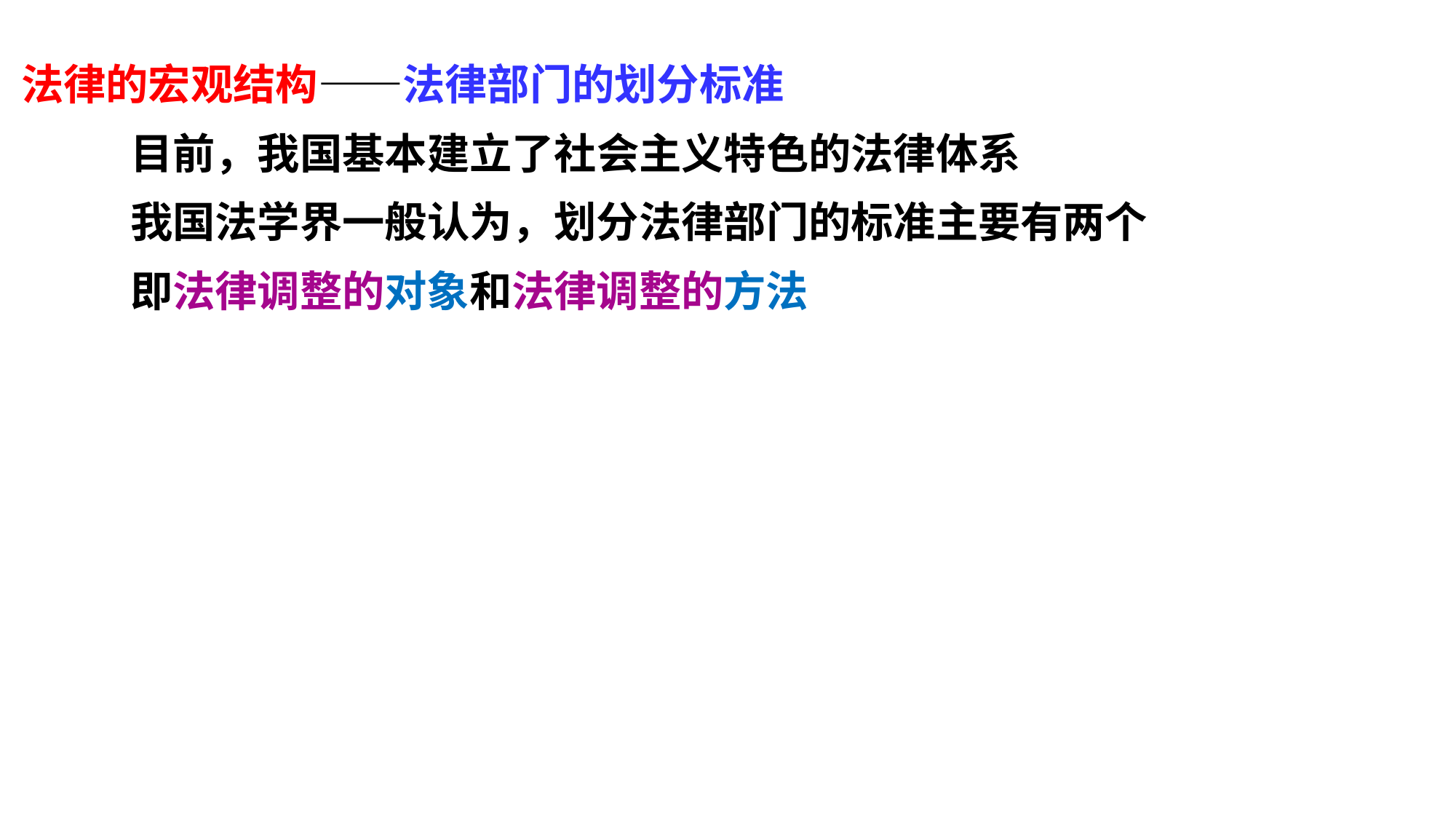

法律的宏观结构——法律部门的划分标准
	目前，我国基本建立了社会主义特色的法律体系
	我国法学界一般认为，划分法律部门的标准主要有两个
	即法律调整的对象和法律调整的方法